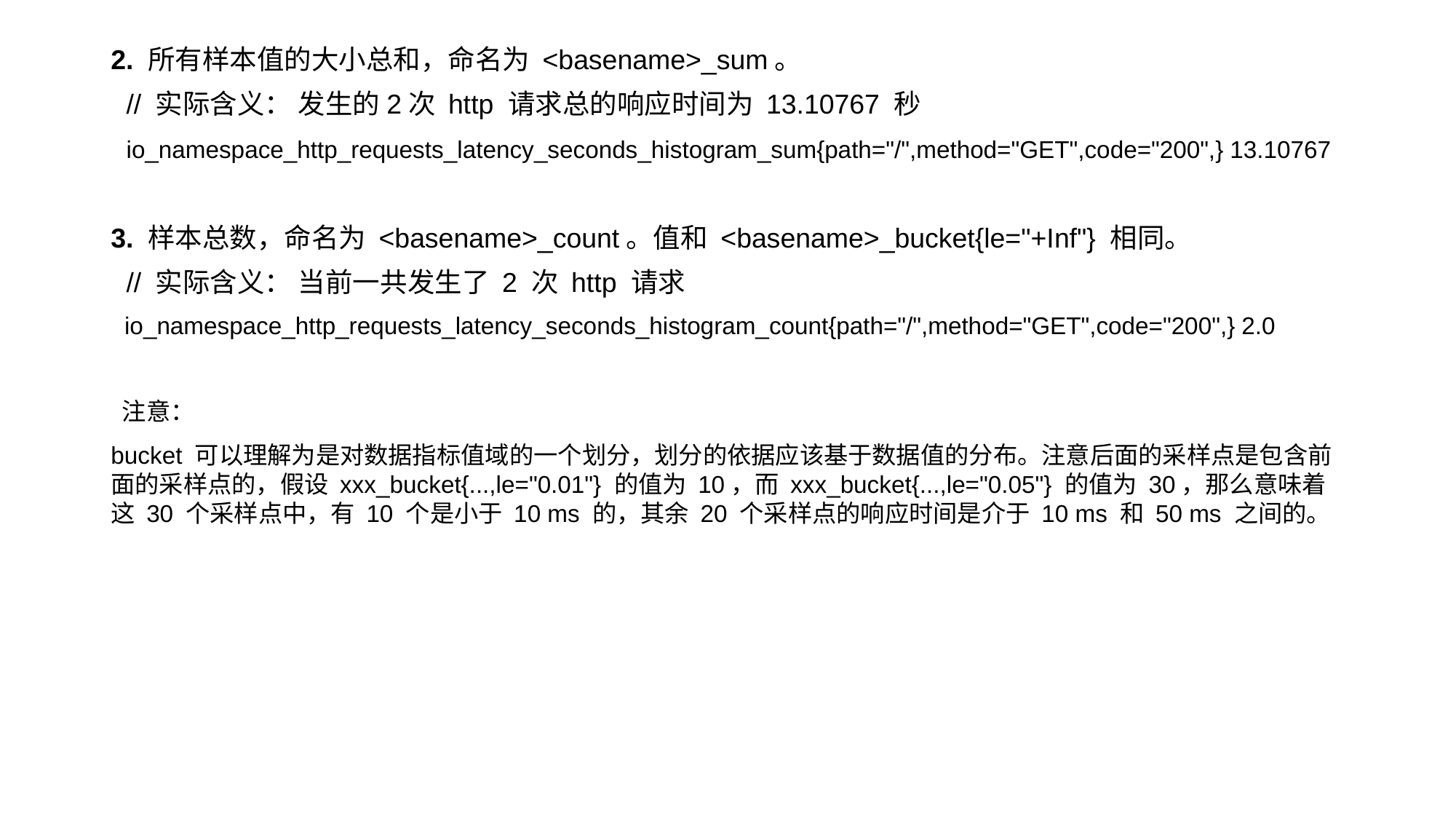

2. 所有样本值的大小总和，命名为 <basename>_sum。
  // 实际含义： 发生的2次 http 请求总的响应时间为 13.10767 秒
  io_namespace_http_requests_latency_seconds_histogram_sum{path="/",method="GET",code="200",} 13.10767

3. 样本总数，命名为 <basename>_count。值和 <basename>_bucket{le="+Inf"} 相同。
  // 实际含义： 当前一共发生了 2 次 http 请求
  io_namespace_http_requests_latency_seconds_histogram_count{path="/",method="GET",code="200",} 2.0

 注意：
bucket 可以理解为是对数据指标值域的一个划分，划分的依据应该基于数据值的分布。注意后面的采样点是包含前面的采样点的，假设 xxx_bucket{...,le="0.01"} 的值为 10，而 xxx_bucket{...,le="0.05"} 的值为 30，那么意味着这 30 个采样点中，有 10 个是小于 10 ms 的，其余 20 个采样点的响应时间是介于 10 ms 和 50 ms 之间的。